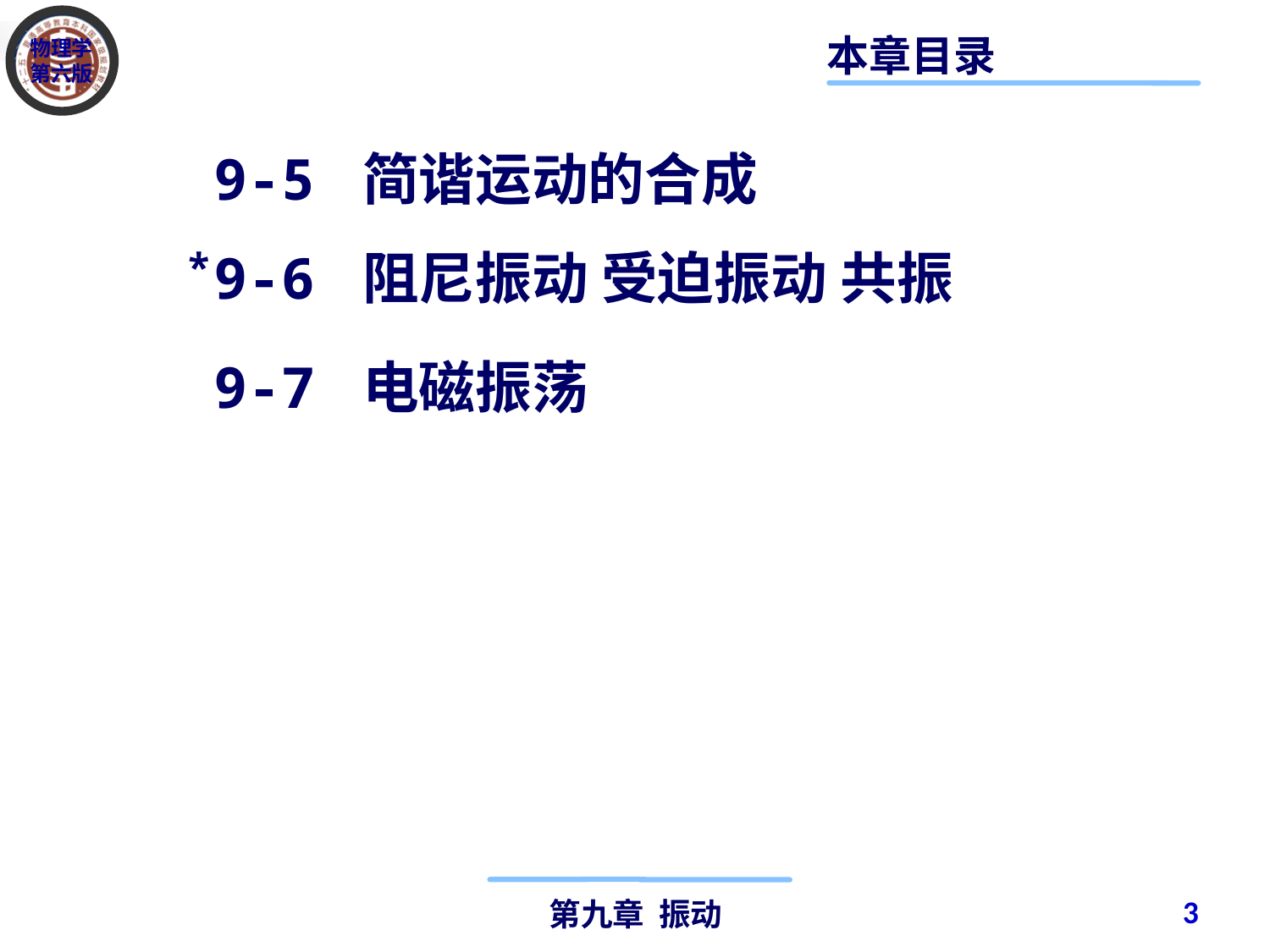

本章目录
9-5 简谐运动的合成
*
9-6 阻尼振动 受迫振动 共振
9-7 电磁振荡